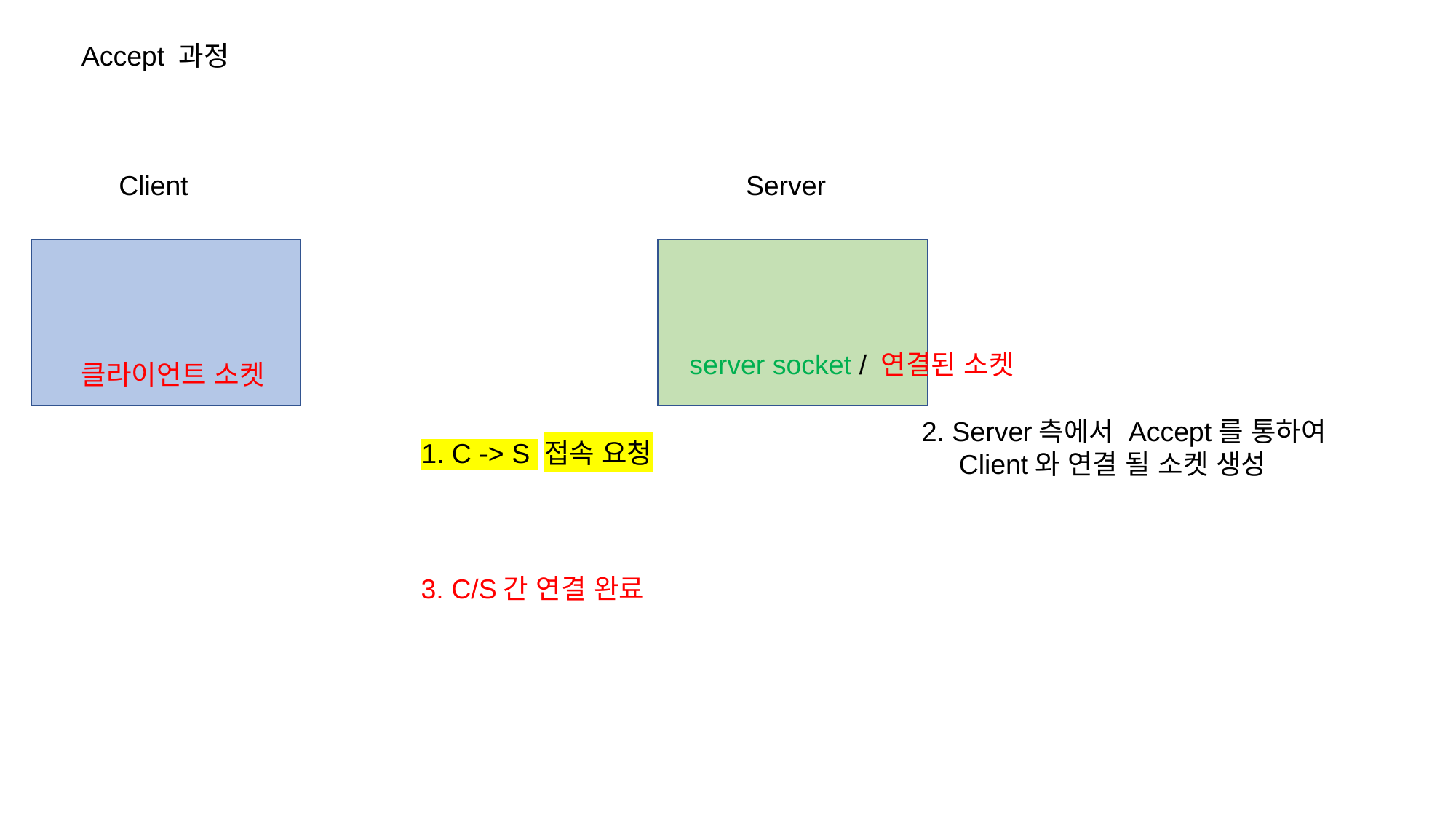

Accept 과정
Client
Server

server socket / 연결된 소켓
클라이언트 소켓
2. Server측에서 Accept를 통하여
    Client와 연결 될 소켓 생성
1. C -> S 접속 요청
3. C/S간 연결 완료